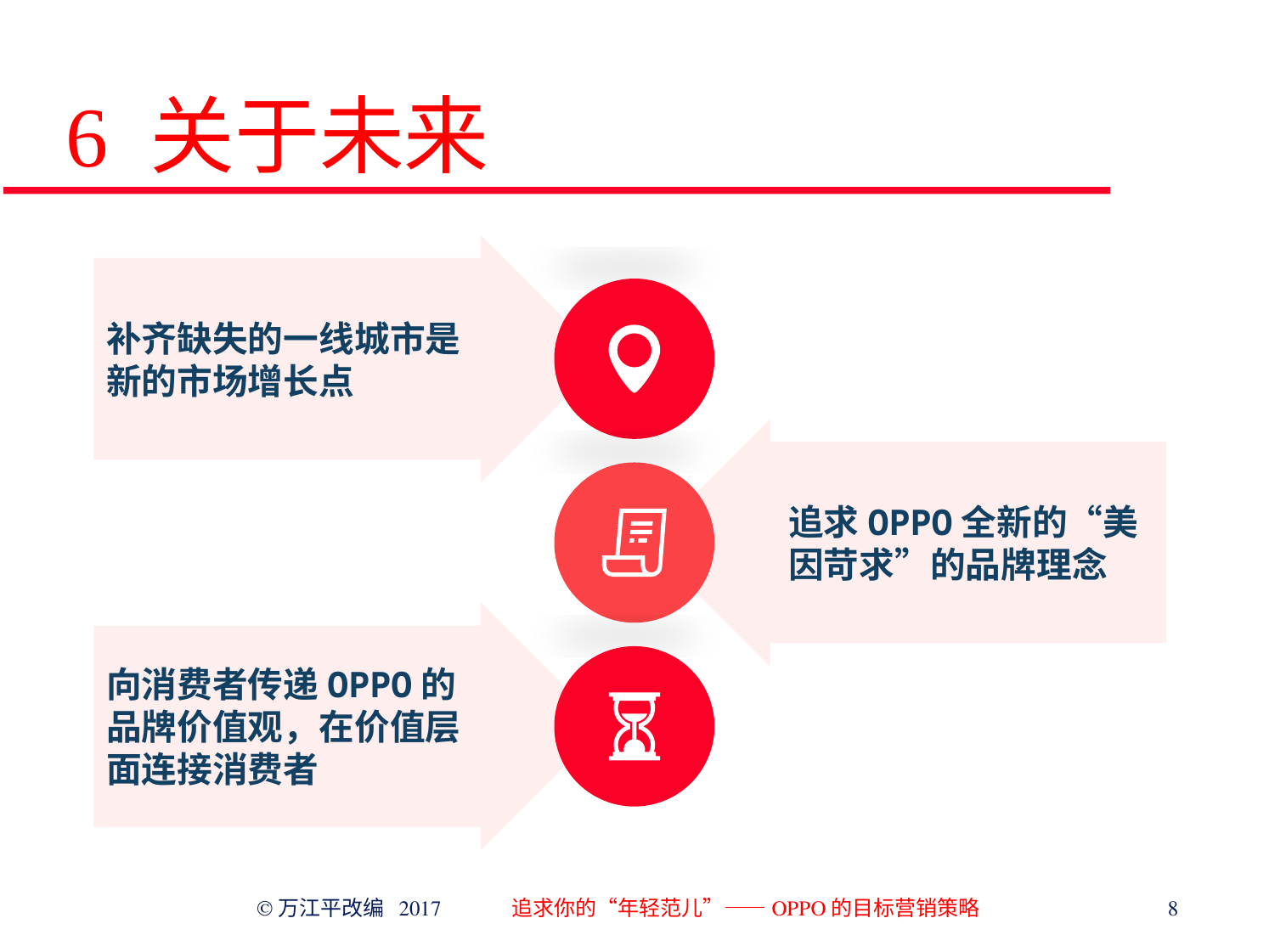

# 6 关于未来

补齐缺失的一线城市是新的市场增长点

追求OPPO全新的“美因苛求”的品牌理念

向消费者传递OPPO的品牌价值观，在价值层面连接消费者